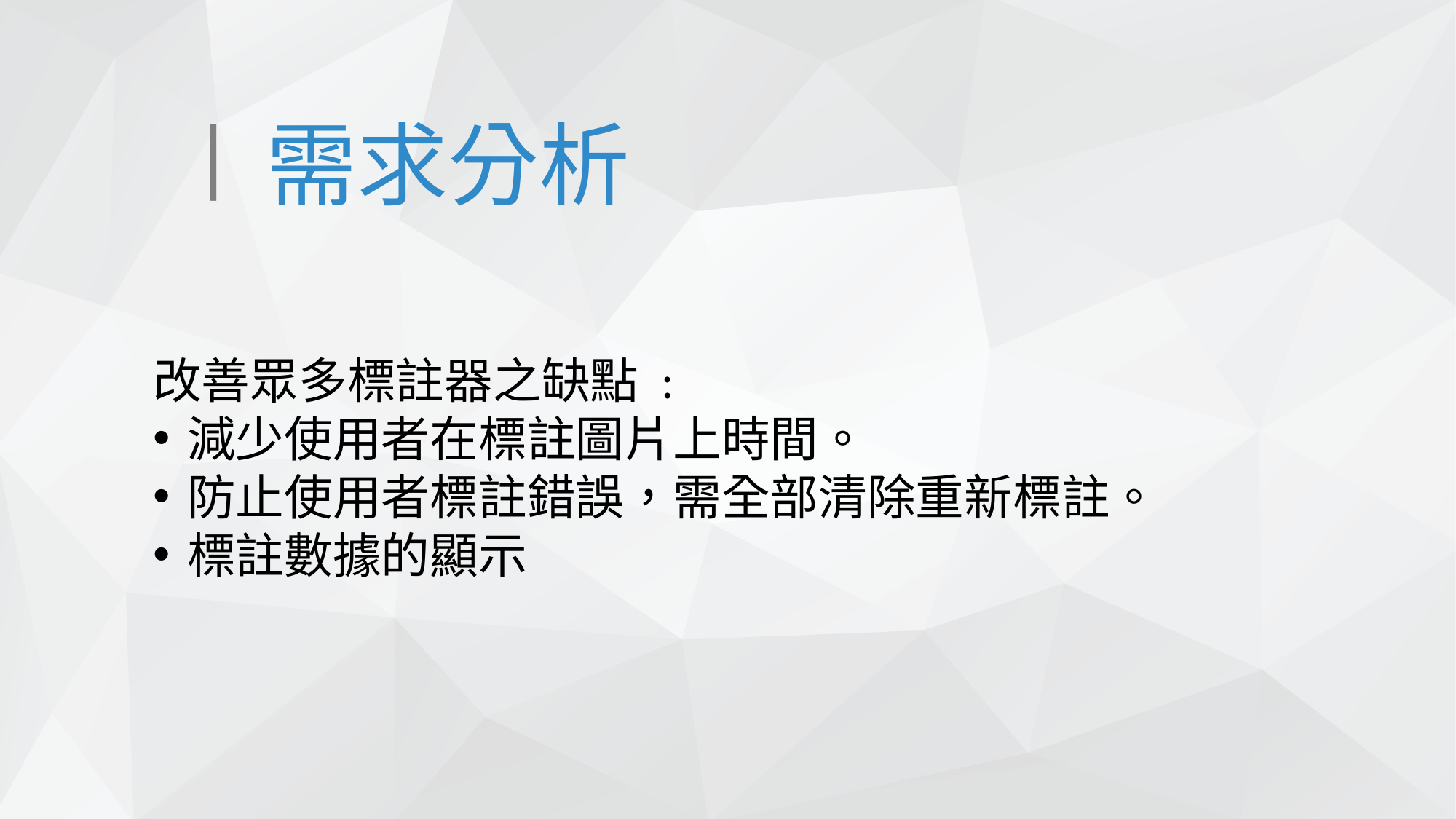

|
需求分析
改善眾多標註器之缺點 :
減少使用者在標註圖片上時間。
防止使用者標註錯誤，需全部清除重新標註。
標註數據的顯示